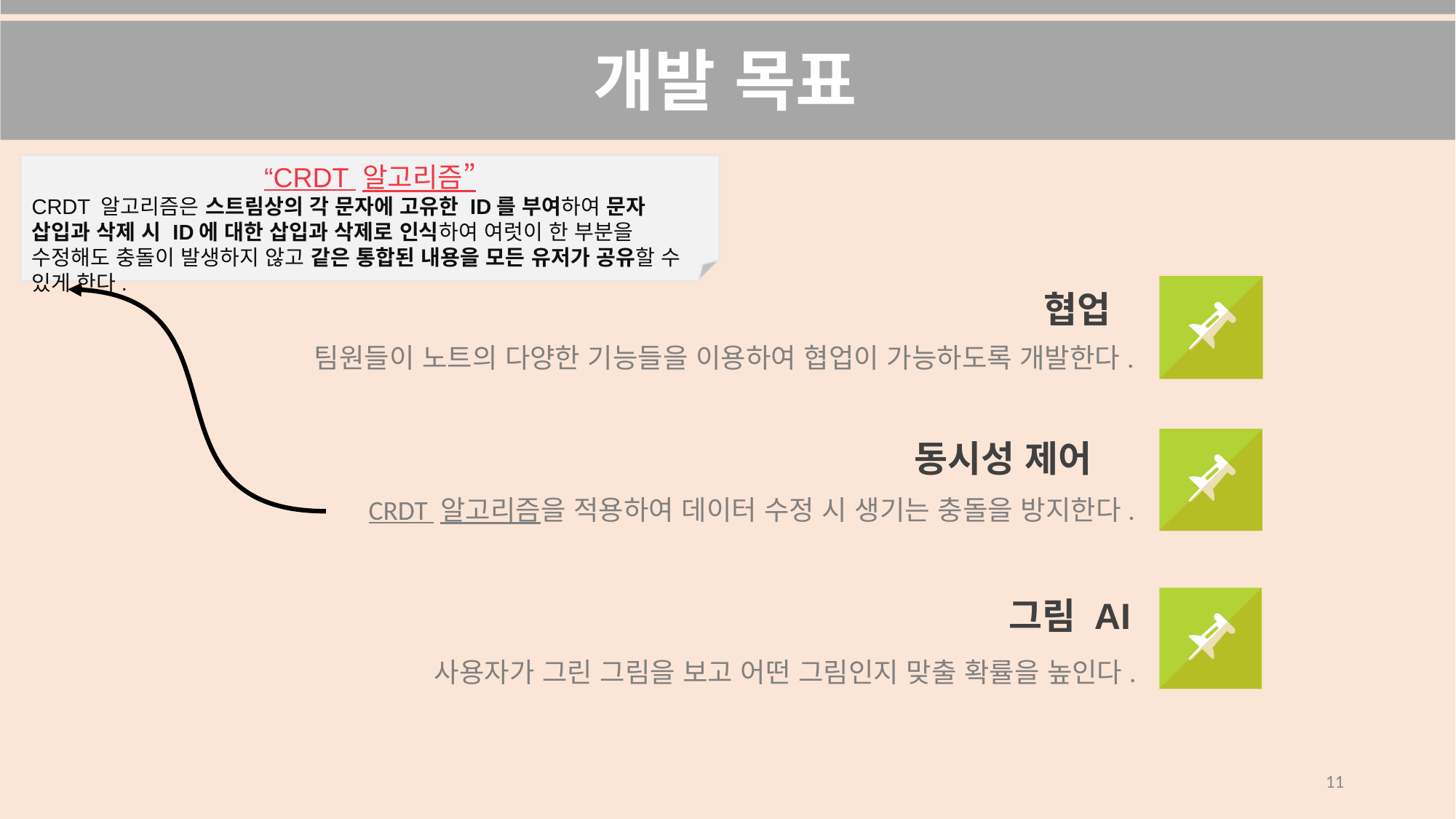

개발 목표
“CRDT 알고리즘”
CRDT 알고리즘은 스트림상의 각 문자에 고유한 ID를 부여하여 문자 삽입과 삭제 시 ID에 대한 삽입과 삭제로 인식하여 여럿이 한 부분을 수정해도 충돌이 발생하지 않고 같은 통합된 내용을 모든 유저가 공유할 수 있게 한다.

협업
팀원들이 노트의 다양한 기능들을 이용하여 협업이 가능하도록 개발한다.

동시성 제어
CRDT 알고리즘을 적용하여 데이터 수정 시 생기는 충돌을 방지한다.
그림 AI
사용자가 그린 그림을 보고 어떤 그림인지 맞출 확률을 높인다.

11